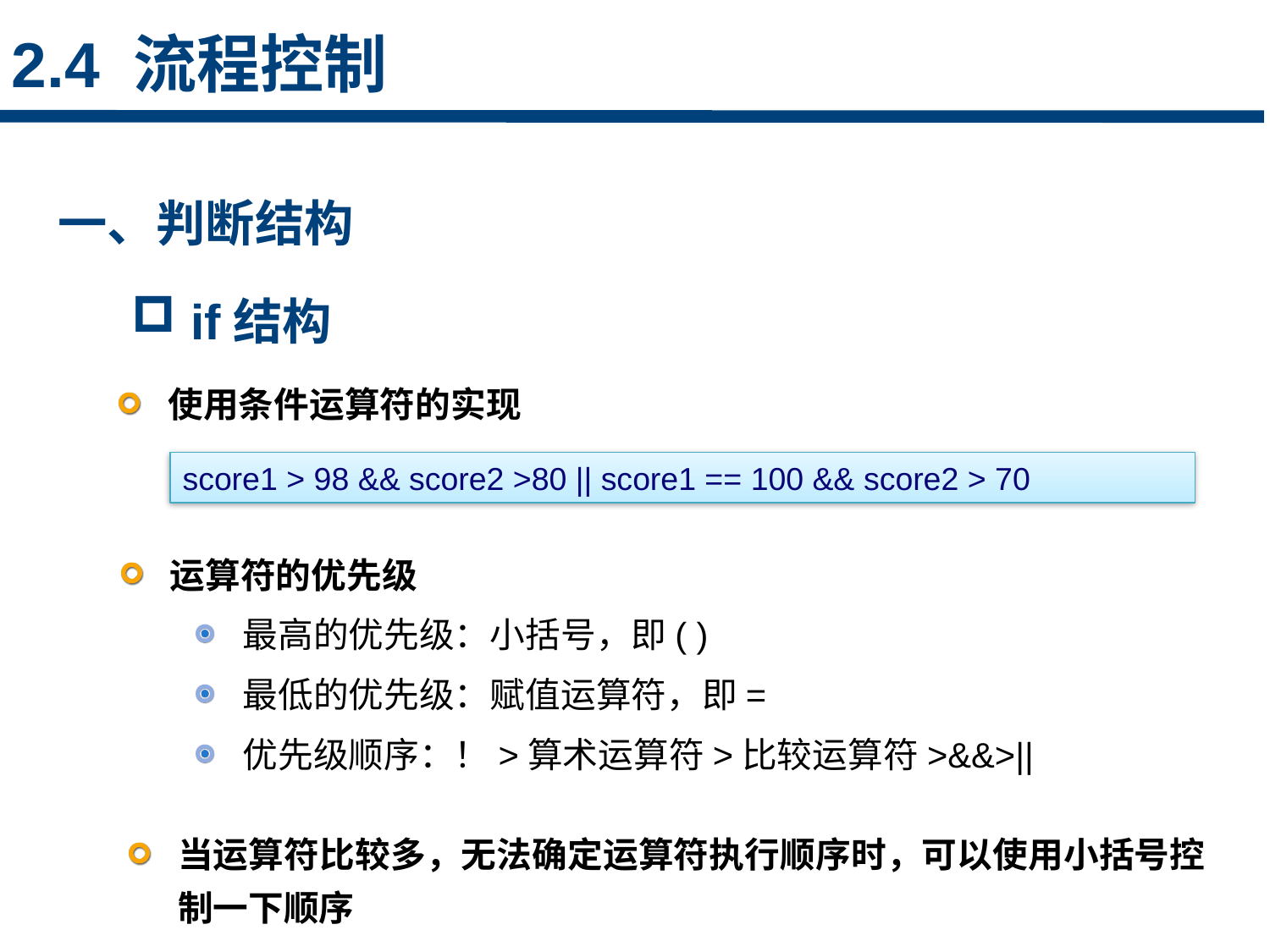

2.4 流程控制
一、判断结构
 if结构

点击添加文本

使用条件运算符的实现
点击添加文本
score1 > 98 && score2 >80 || score1 == 100 && score2 > 70
运算符的优先级
最高的优先级：小括号，即( )
最低的优先级：赋值运算符，即=
优先级顺序：！>算术运算符>比较运算符>&&>||

点击添加文本
点击添加文本
当运算符比较多，无法确定运算符执行顺序时，可以使用小括号控制一下顺序